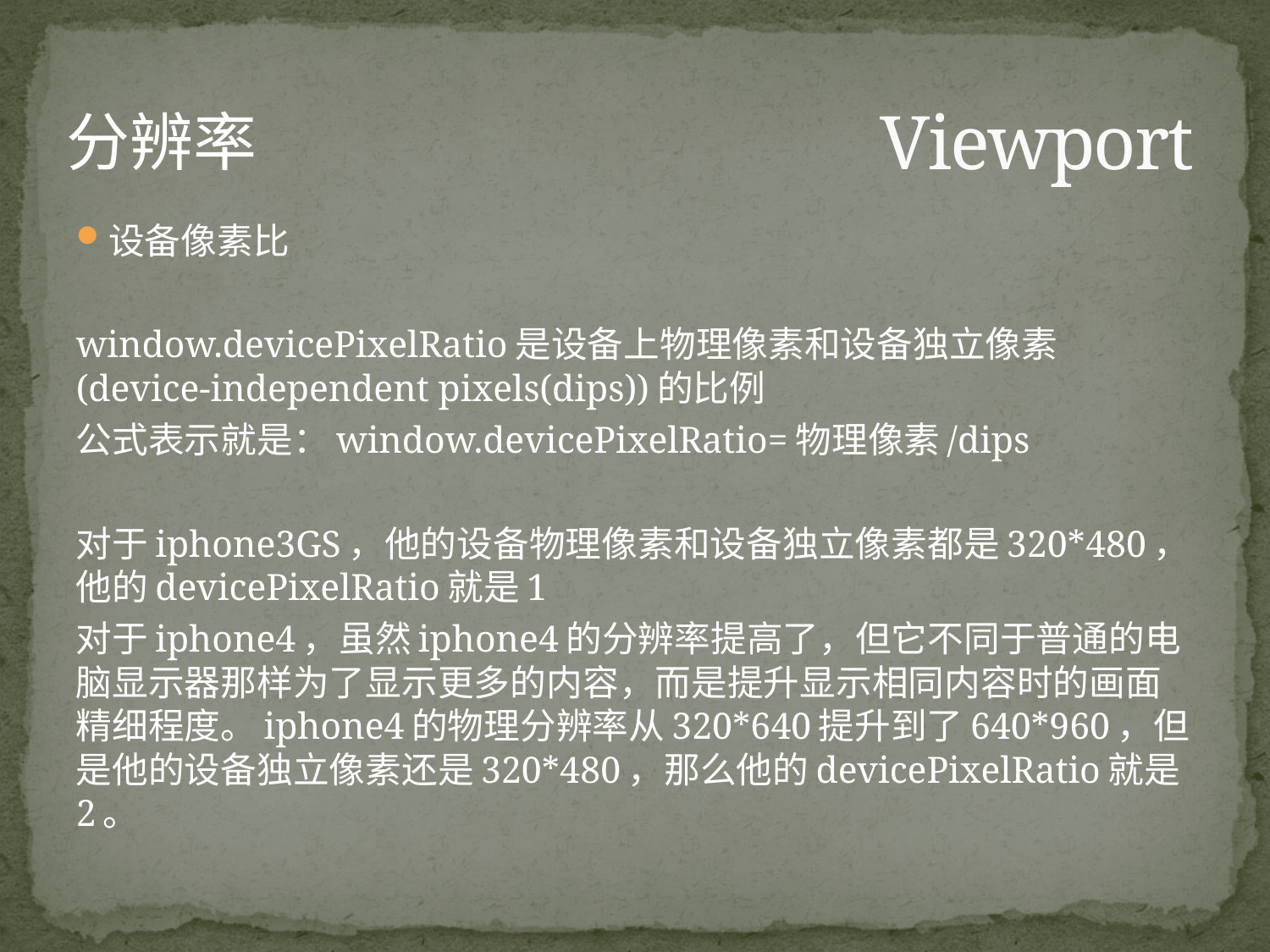

# Viewport
分辨率
设备像素比

window.devicePixelRatio是设备上物理像素和设备独立像素(device-independent pixels(dips))的比例
公式表示就是：window.devicePixelRatio=物理像素/dips

对于iphone3GS，他的设备物理像素和设备独立像素都是320*480，他的devicePixelRatio就是1
对于iphone4，虽然iphone4的分辨率提高了，但它不同于普通的电脑显示器那样为了显示更多的内容，而是提升显示相同内容时的画面精细程度。iphone4的物理分辨率从320*640提升到了640*960，但是他的设备独立像素还是320*480，那么他的devicePixelRatio就是2。